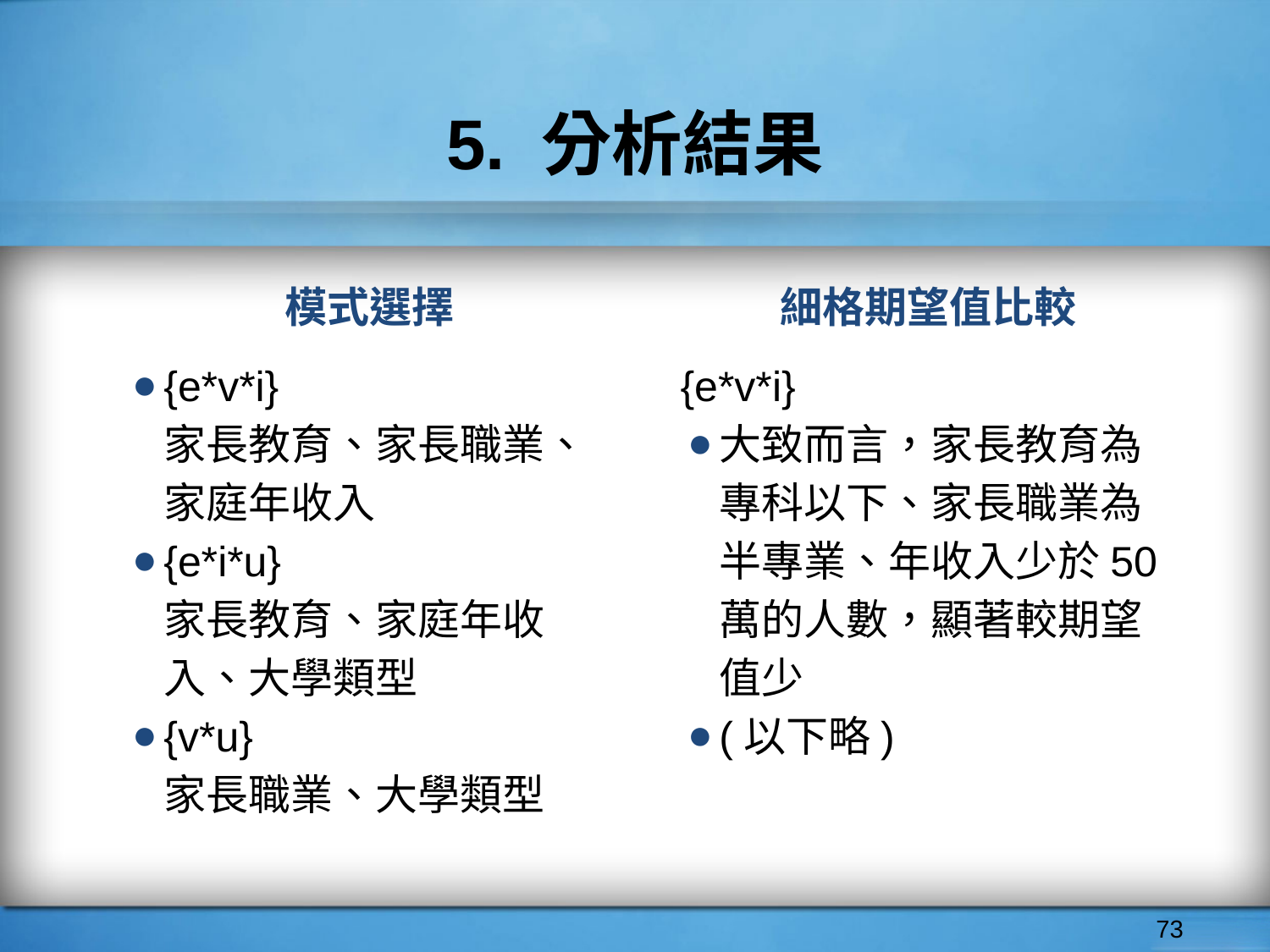

# 5. 分析結果
模式選擇
細格期望值比較
{e*v*i}
家長教育、家長職業、家庭年收入
{e*i*u}
家長教育、家庭年收入、大學類型
{v*u}
家長職業、大學類型
{e*v*i}
大致而言，家長教育為專科以下、家長職業為半專業、年收入少於50萬的人數，顯著較期望值少
(以下略)
73